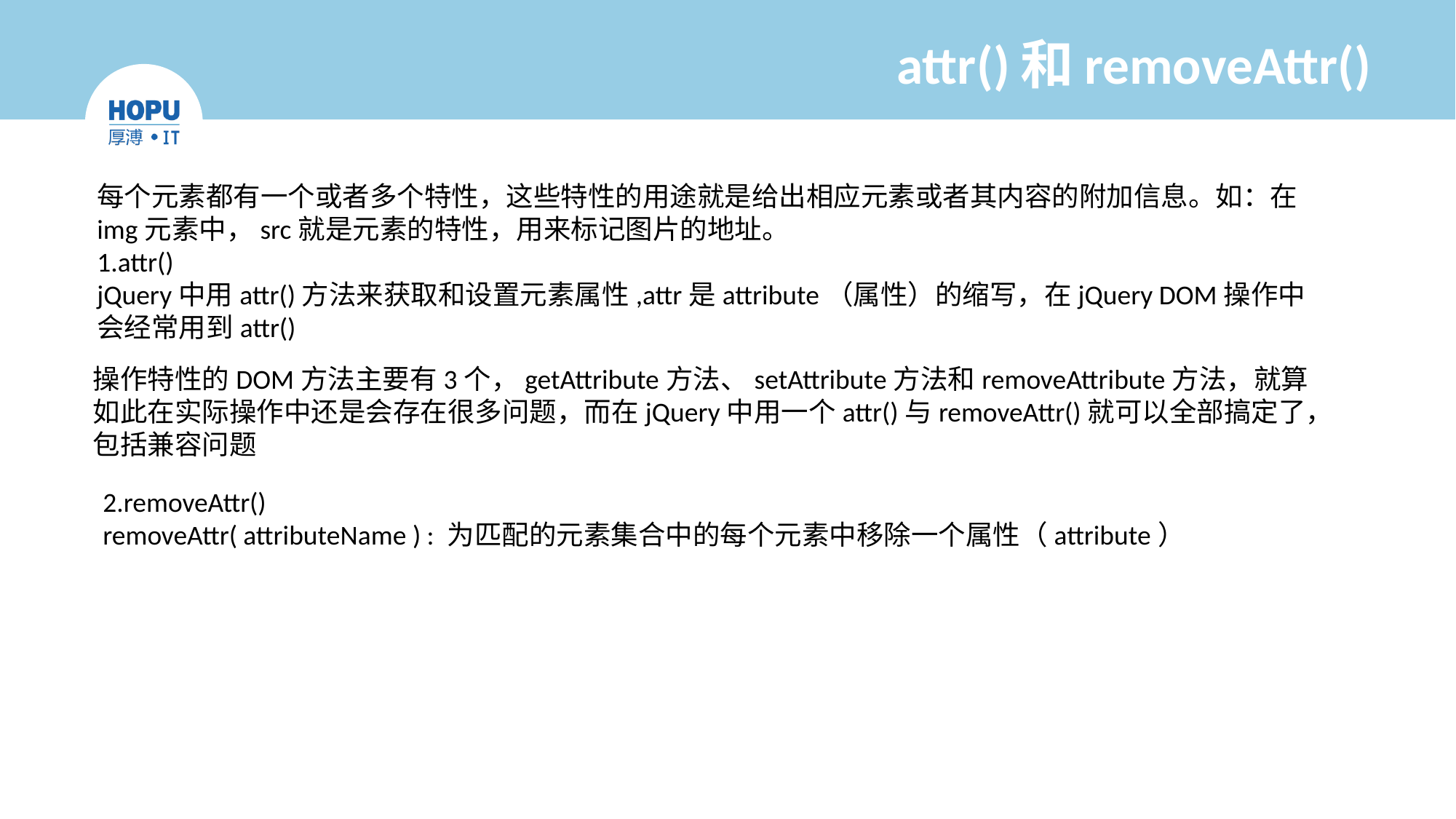

# attr()和removeAttr()

每个元素都有一个或者多个特性，这些特性的用途就是给出相应元素或者其内容的附加信息。如：在img元素中，src就是元素的特性，用来标记图片的地址。
1.attr()
jQuery中用attr()方法来获取和设置元素属性,attr是attribute（属性）的缩写，在jQuery DOM操作中会经常用到attr()

操作特性的DOM方法主要有3个，getAttribute方法、setAttribute方法和removeAttribute方法，就算如此在实际操作中还是会存在很多问题，而在jQuery中用一个attr()与removeAttr()就可以全部搞定了，包括兼容问题
2.removeAttr()
removeAttr( attributeName ) : 为匹配的元素集合中的每个元素中移除一个属性（attribute）